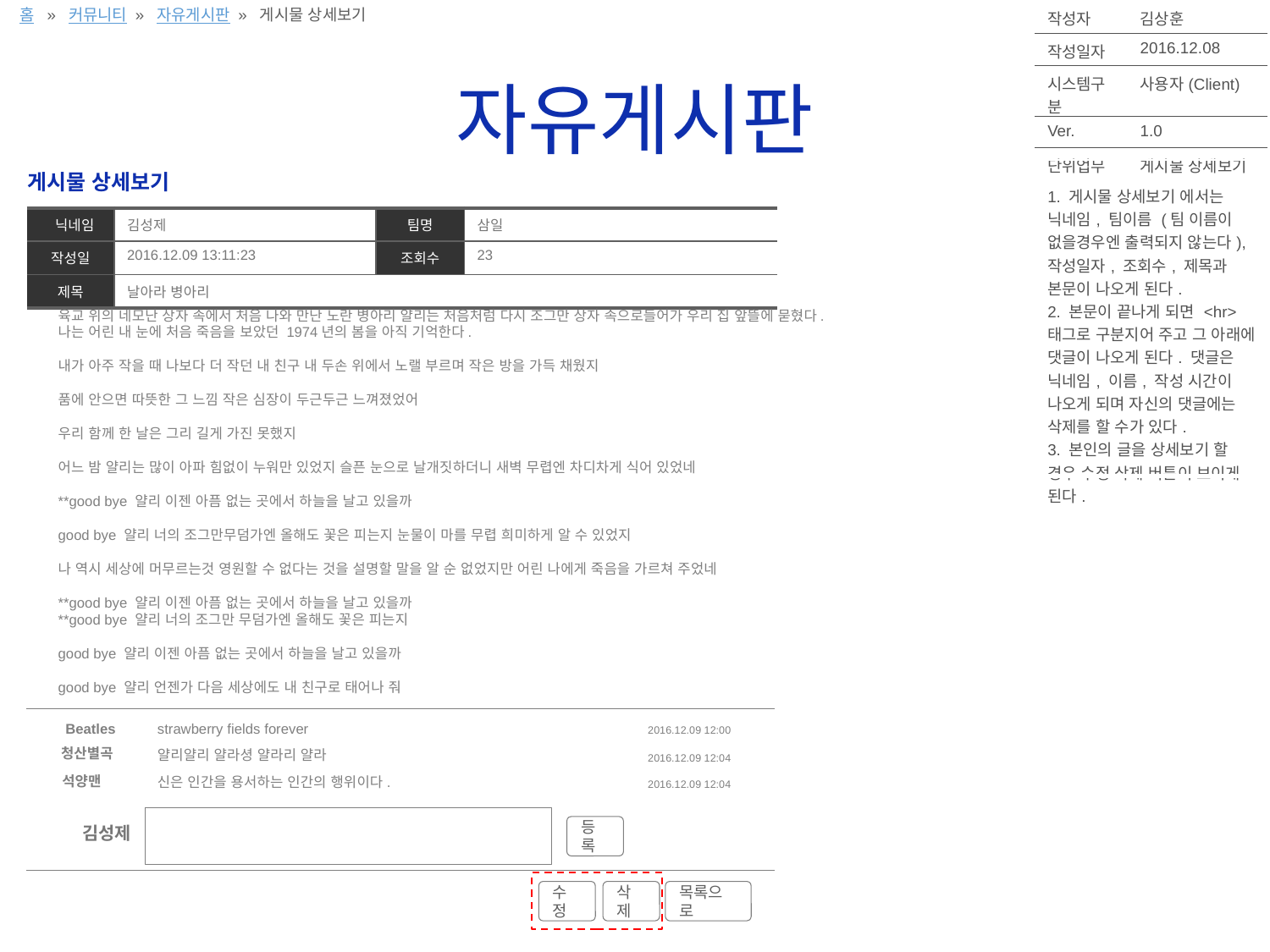

| 작성자 | 김상훈 |
| --- | --- |
| 작성일자 | 2016.12.08 |
| 시스템구분 | 사용자(Client) |
| Ver. | 1.0 |
| 단위업무 | 게시물 상세보기 |
홈  »  커뮤니티 »  자유게시판 »  게시물 상세보기
# 자유게시판
| 1. 게시물 상세보기 에서는 닉네임, 팀이름 (팀 이름이 없을경우엔 출력되지 않는다), 작성일자, 조회수, 제목과 본문이 나오게 된다. 2. 본문이 끝나게 되면 <hr>태그로 구분지어 주고 그 아래에 댓글이 나오게 된다. 댓글은 닉네임, 이름, 작성 시간이 나오게 되며 자신의 댓글에는 삭제를 할 수가 있다. 3. 본인의 글을 상세보기 할 경우 수정 삭제 버튼이 보이게 된다. |
| --- |
게시물 상세보기
| 닉네임 | 김성제 | 팀명 | 삼일 |
| --- | --- | --- | --- |
| 작성일 | 2016.12.09 13:11:23 | 조회수 | 23 |
| 제목 | 날아라 병아리 |  |  |
육교 위의 네모난 상자 속에서 처음 나와 만난 노란 병아리 얄리는 처음처럼 다시 조그만 상자 속으로들어가 우리 집 앞뜰에 묻혔다.
나는 어린 내 눈에 처음 죽음을 보았던 1974년의 봄을 아직 기억한다.
내가 아주 작을 때 나보다 더 작던 내 친구 내 두손 위에서 노랠 부르며 작은 방을 가득 채웠지
품에 안으면 따뜻한 그 느낌 작은 심장이 두근두근 느껴졌었어
우리 함께 한 날은 그리 길게 가진 못했지
어느 밤 얄리는 많이 아파 힘없이 누워만 있었지 슬픈 눈으로 날개짓하더니 새벽 무렵엔 차디차게 식어 있었네
**good bye 얄리 이젠 아픔 없는 곳에서 하늘을 날고 있을까
good bye 얄리 너의 조그만무덤가엔 올해도 꽃은 피는지 눈물이 마를 무렵 희미하게 알 수 있었지
나 역시 세상에 머무르는것 영원할 수 없다는 것을 설명할 말을 알 순 없었지만 어린 나에게 죽음을 가르쳐 주었네
**good bye 얄리 이젠 아픔 없는 곳에서 하늘을 날고 있을까
**good bye 얄리 너의 조그만 무덤가엔 올해도 꽃은 피는지
good bye 얄리 이젠 아픔 없는 곳에서 하늘을 날고 있을까
good bye 얄리 언젠가 다음 세상에도 내 친구로 태어나 줘
Beatles
strawberry fields forever
2016.12.09 12:00
청산별곡
얄리얄리 얄라셩 얄라리 얄라
2016.12.09 12:04
석양맨
신은 인간을 용서하는 인간의 행위이다.
2016.12.09 12:04

김성제
등록

수정
삭제
목록으로